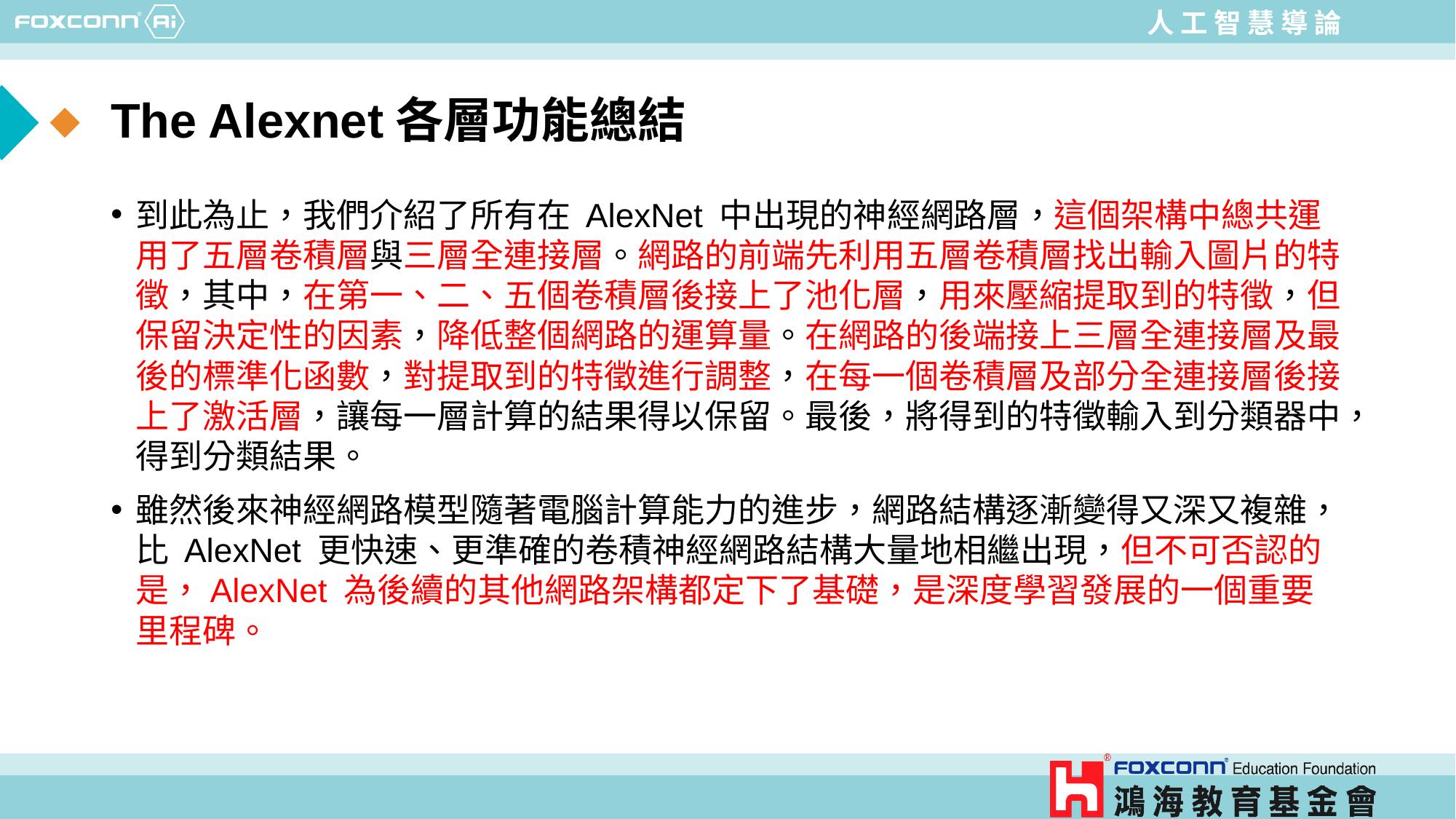

# The Alexnet各層功能總結
到此為止，我們介紹了所有在 AlexNet 中出現的神經網路層，這個架構中總共運用了五層卷積層與三層全連接層。網路的前端先利用五層卷積層找出輸入圖片的特徵，其中，在第一、二、五個卷積層後接上了池化層，用來壓縮提取到的特徵，但保留決定性的因素，降低整個網路的運算量。在網路的後端接上三層全連接層及最後的標準化函數，對提取到的特徵進行調整，在每一個卷積層及部分全連接層後接上了激活層，讓每一層計算的結果得以保留。最後，將得到的特徵輸入到分類器中，得到分類結果。
雖然後來神經網路模型隨著電腦計算能力的進步，網路結構逐漸變得又深又複雜，比 AlexNet 更快速、更準確的卷積神經網路結構大量地相繼出現，但不可否認的是，AlexNet 為後續的其他網路架構都定下了基礎，是深度學習發展的一個重要里程碑。